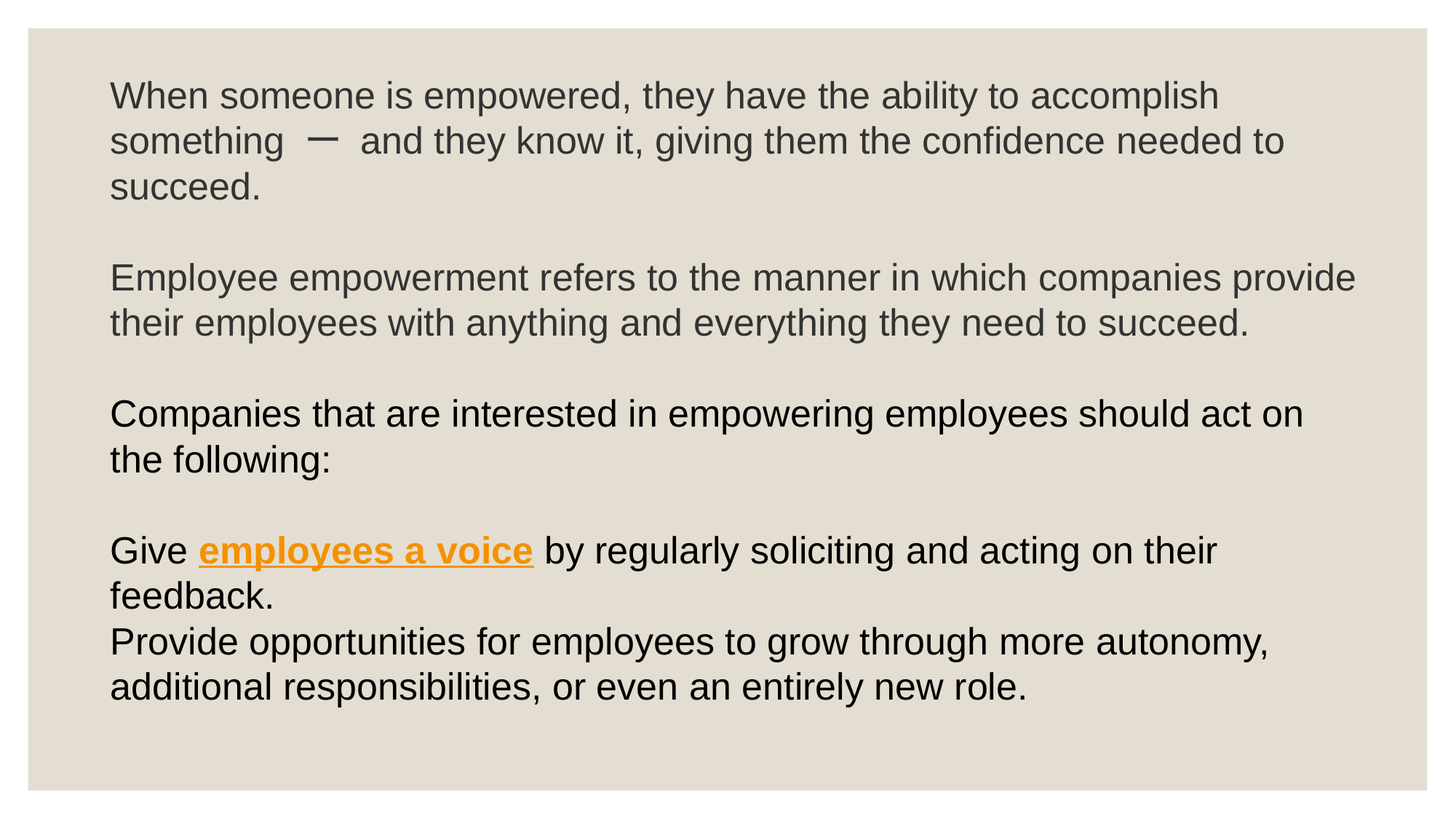

When someone is empowered, they have the ability to accomplish something ー and they know it, giving them the confidence needed to succeed.

Employee empowerment refers to the manner in which companies provide their employees with anything and everything they need to succeed.

Companies that are interested in empowering employees should act on the following:

Give employees a voice by regularly soliciting and acting on their feedback.
Provide opportunities for employees to grow through more autonomy, additional responsibilities, or even an entirely new role.